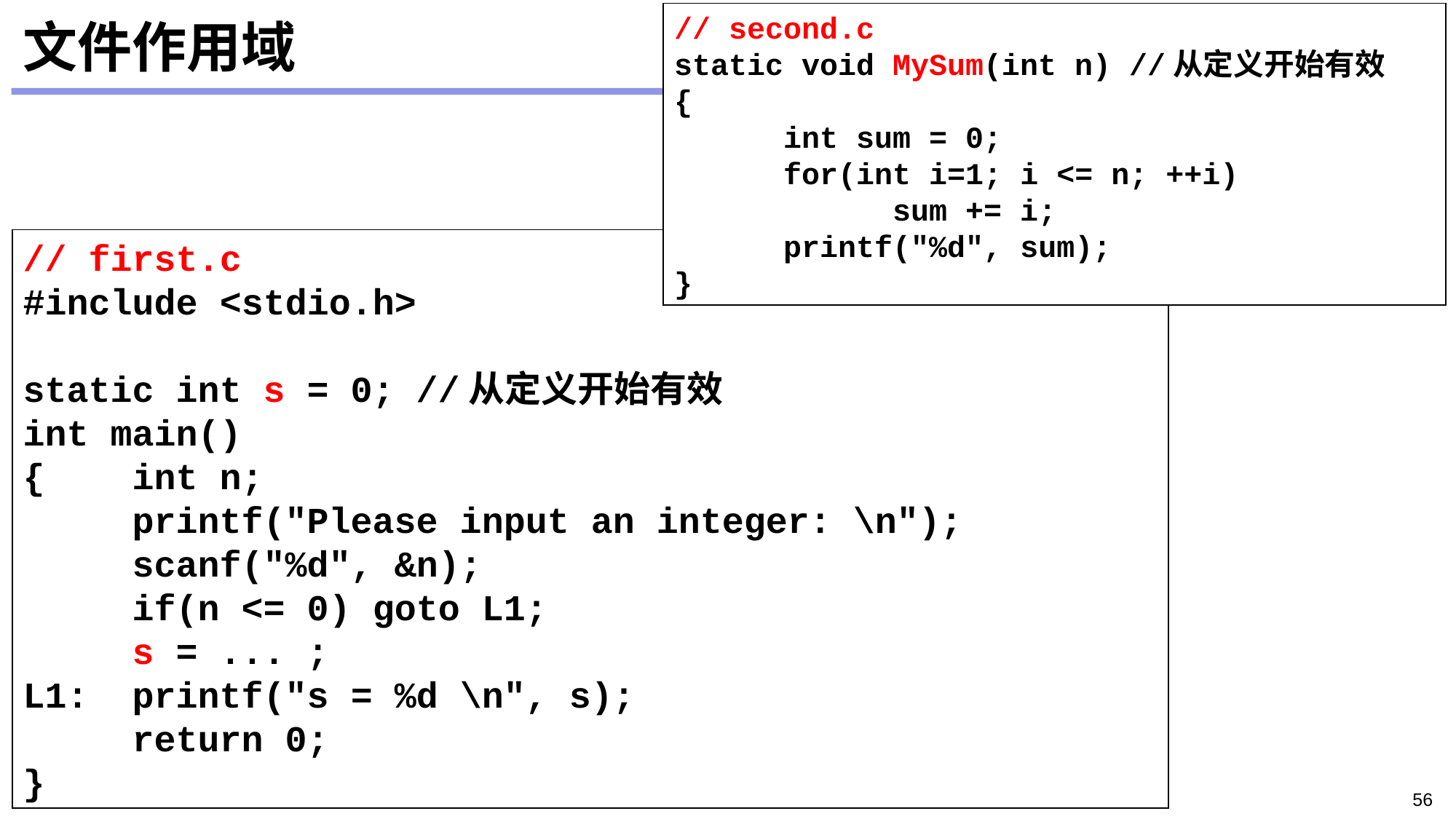

// second.c
static void MySum(int n) //从定义开始有效
{
	int sum = 0;
	for(int i=1; i <= n; ++i)
		sum += i;
	printf("%d", sum);
}
# 文件作用域

// first.c
#include <stdio.h>

static int s = 0; //从定义开始有效
int main()
{	int n;
	printf("Please input an integer: \n");
	scanf("%d", &n);
	if(n <= 0) goto L1;
	s = ... ;
L1:	printf("s = %d \n", s);
	return 0;
}
56